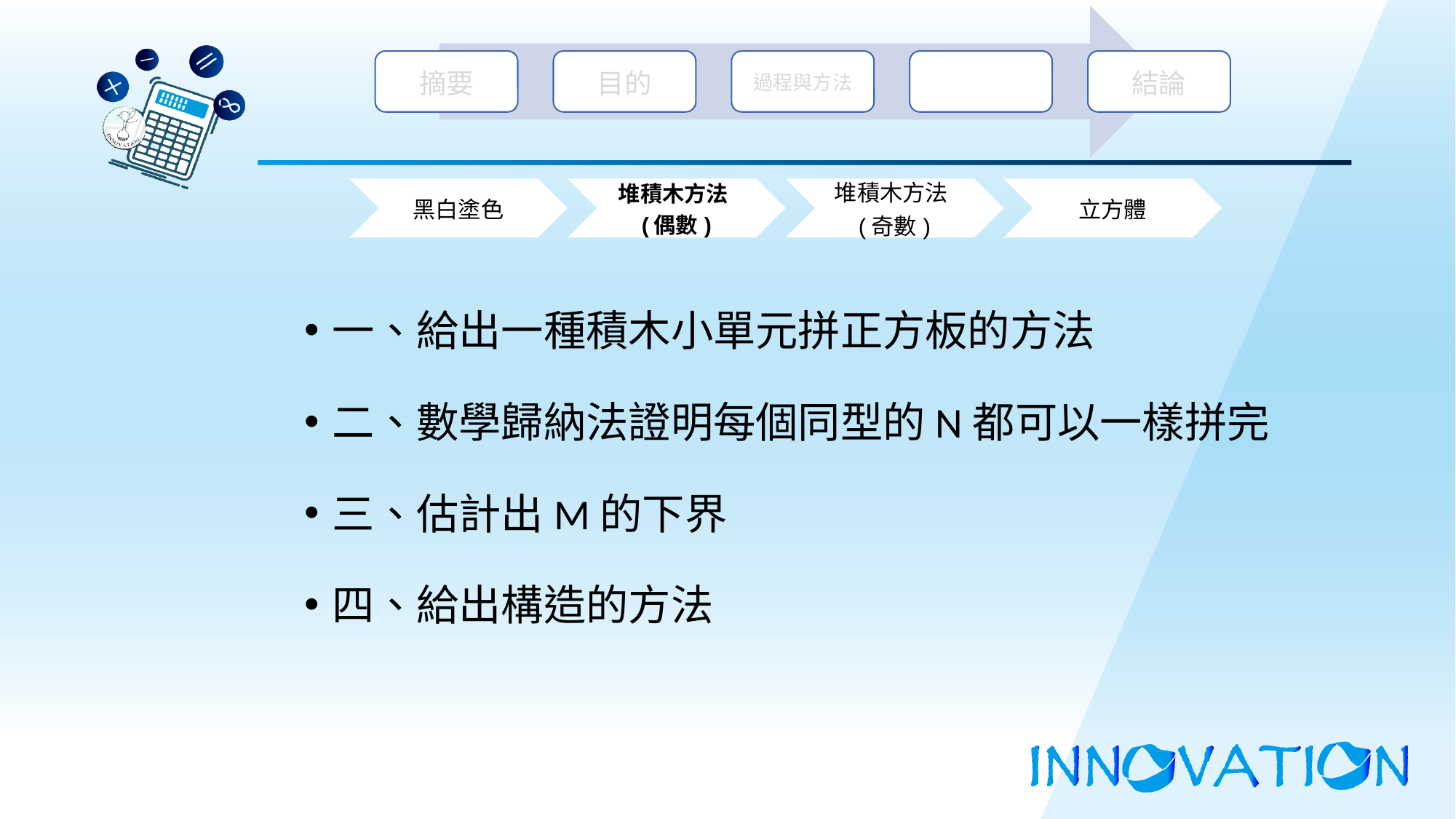

摘要
目的
結果
結論
過程與方法
堆積木方法(偶數)
立方體
黑白塗色
堆積木方法(奇數)
一、給出一種積木小單元拼正方板的方法
二、數學歸納法證明每個同型的N都可以一樣拼完
三、估計出M的下界
四、給出構造的方法